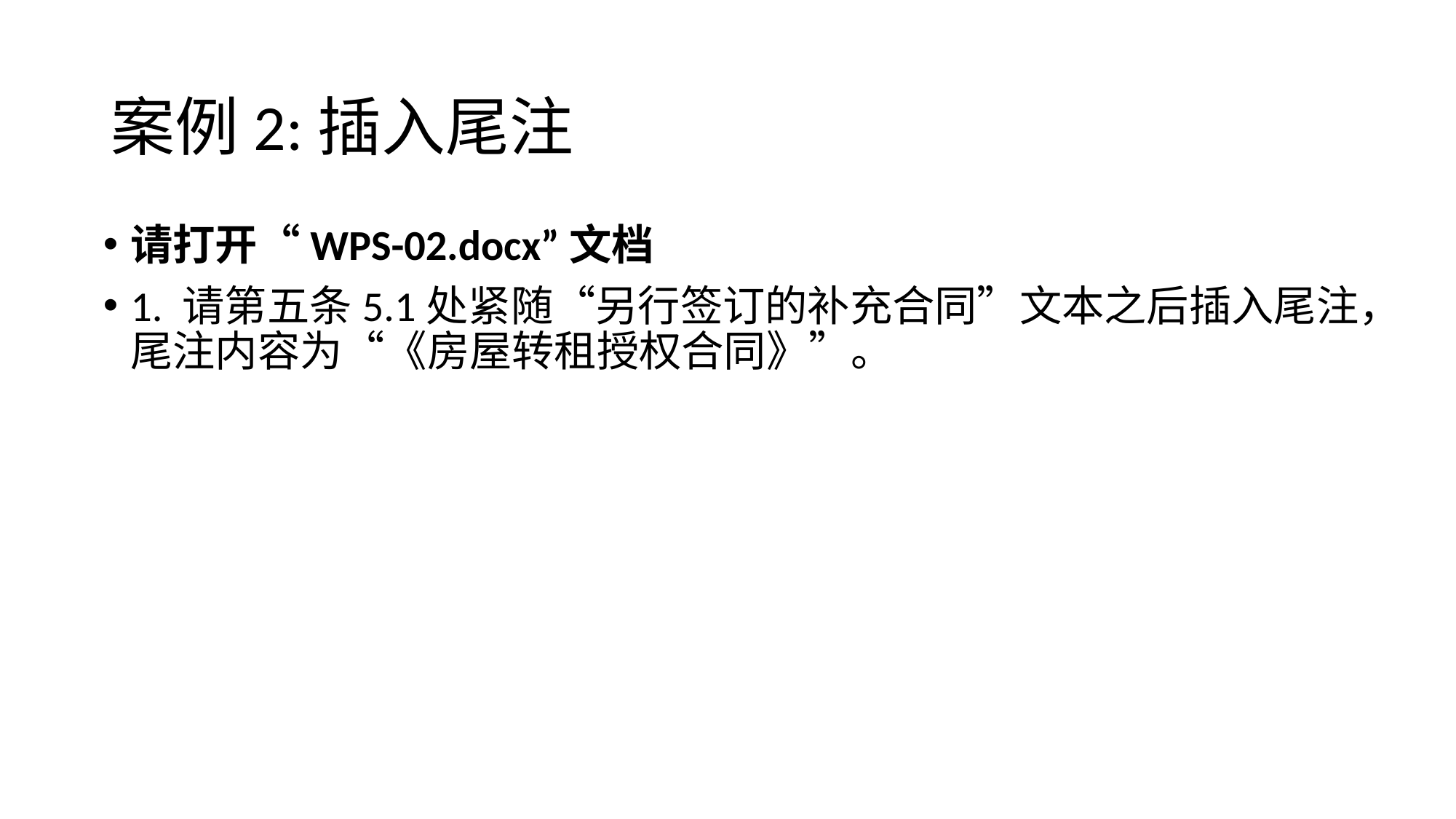

# 案例2:插入尾注
请打开“WPS-02.docx”文档
1. 请第五条5.1处紧随“另行签订的补充合同”文本之后插入尾注，尾注内容为“《房屋转租授权合同》”。